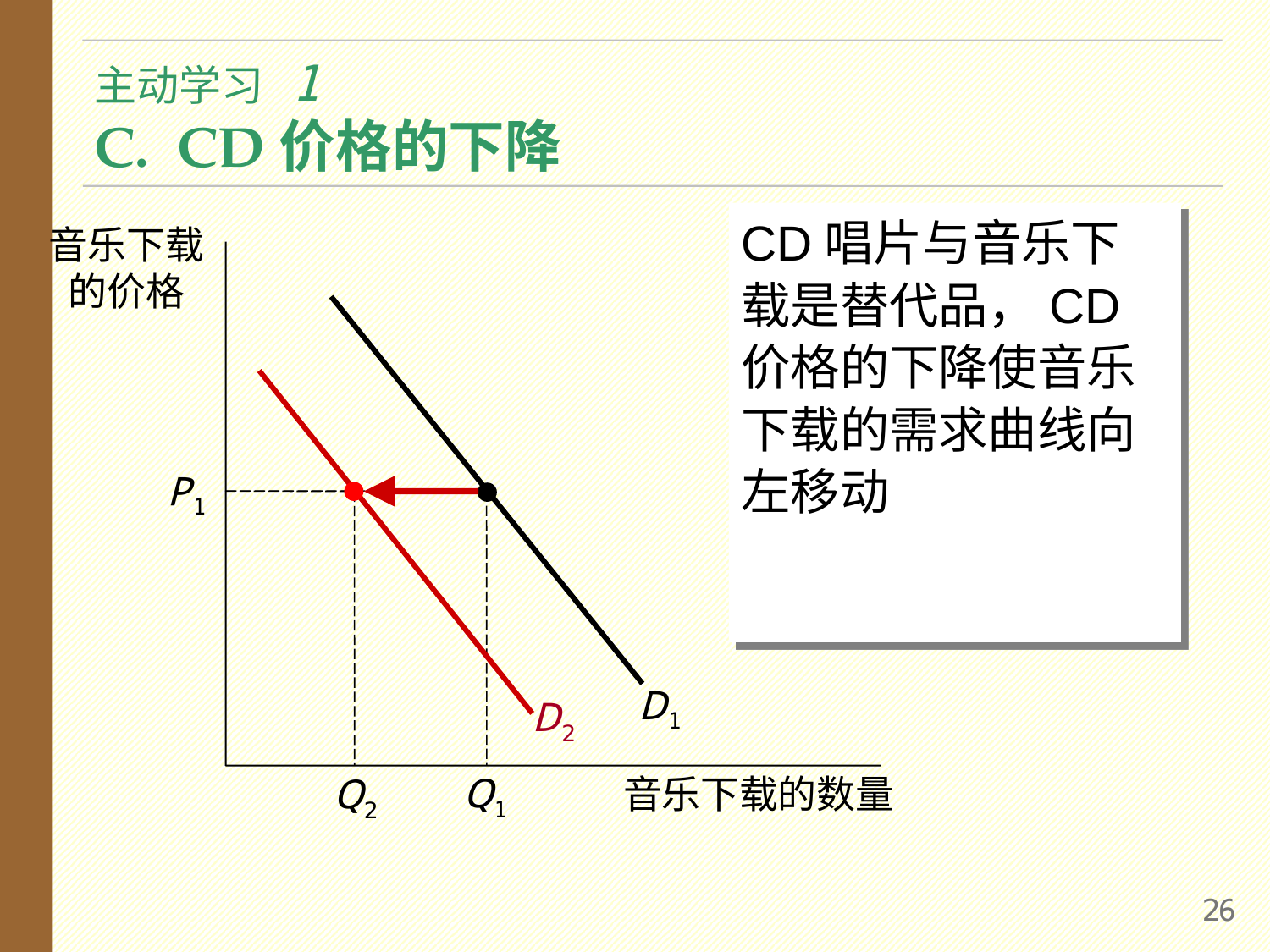

# 主动学习  1 C.  CD价格的下降
CD唱片与音乐下载是替代品，CD价格的下降使音乐下载的需求曲线向左移动
音乐下载的价格

D1

D2
P1

Q1

Q2

音乐下载的数量
26